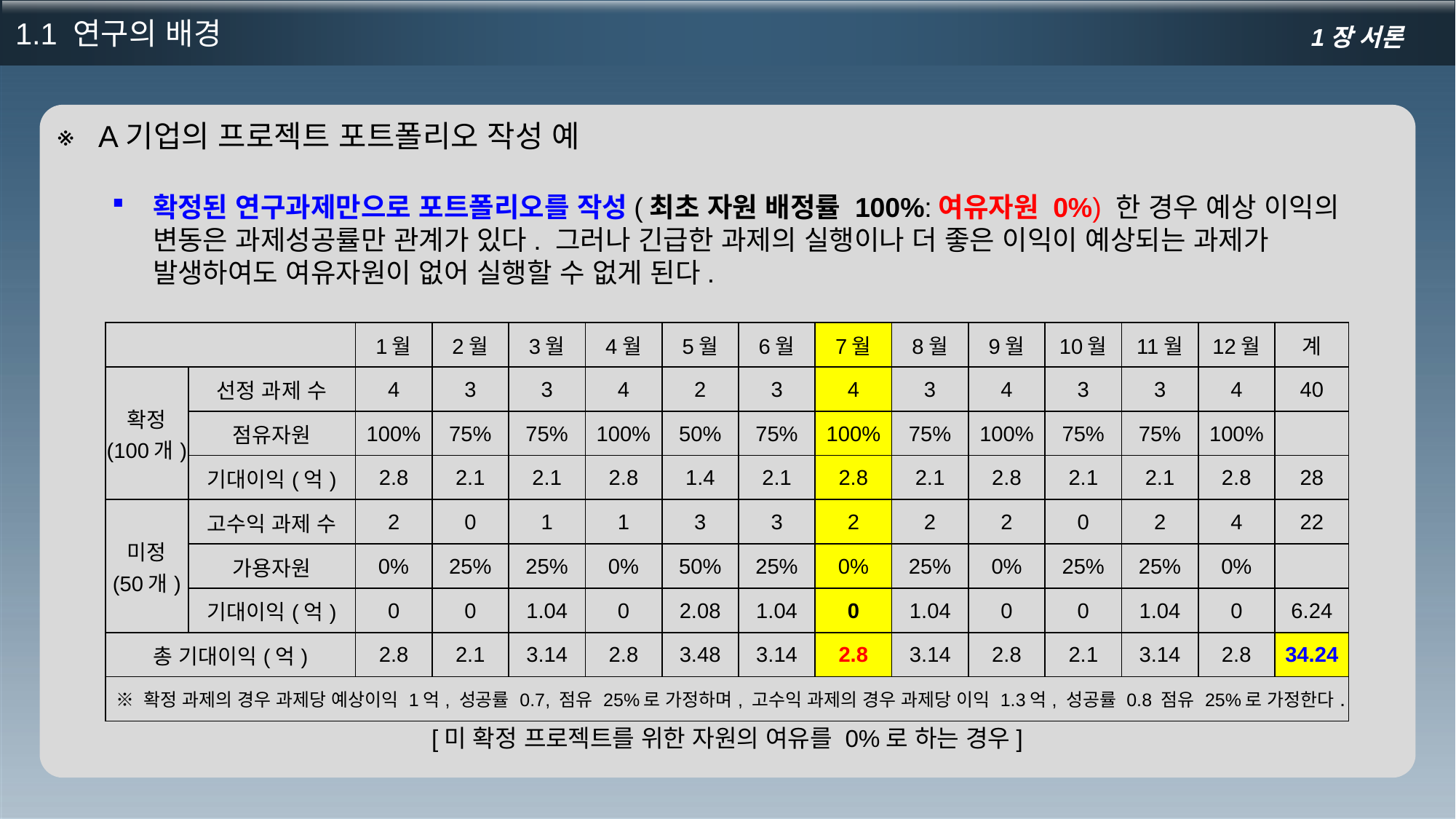

1.1 연구의 배경
1장 서론
A기업의 프로젝트 포트폴리오 작성 예

확정된 연구과제만으로 포트폴리오를 작성(최초 자원 배정률 100%:여유자원 0%) 한 경우 예상 이익의 변동은 과제성공률만 관계가 있다. 그러나 긴급한 과제의 실행이나 더 좋은 이익이 예상되는 과제가 발생하여도 여유자원이 없어 실행할 수 없게 된다.
|  |  | 1월 | 2월 | 3월 | 4월 | 5월 | 6월 | 7월 | 8월 | 9월 | 10월 | 11월 | 12월 | 계 |
| --- | --- | --- | --- | --- | --- | --- | --- | --- | --- | --- | --- | --- | --- | --- |
| 확정 (100개) | 선정 과제 수 | 4 | 3 | 3 | 4 | 2 | 3 | 4 | 3 | 4 | 3 | 3 | 4 | 40 |
|  | 점유자원 | 100% | 75% | 75% | 100% | 50% | 75% | 100% | 75% | 100% | 75% | 75% | 100% |  |
|  | 기대이익(억) | 2.8 | 2.1 | 2.1 | 2.8 | 1.4 | 2.1 | 2.8 | 2.1 | 2.8 | 2.1 | 2.1 | 2.8 | 28 |
| 미정 (50개) | 고수익 과제 수 | 2 | 0 | 1 | 1 | 3 | 3 | 2 | 2 | 2 | 0 | 2 | 4 | 22 |
|  | 가용자원 | 0% | 25% | 25% | 0% | 50% | 25% | 0% | 25% | 0% | 25% | 25% | 0% |  |
|  | 기대이익(억) | 0 | 0 | 1.04 | 0 | 2.08 | 1.04 | 0 | 1.04 | 0 | 0 | 1.04 | 0 | 6.24 |
| 총 기대이익(억) |  | 2.8 | 2.1 | 3.14 | 2.8 | 3.48 | 3.14 | 2.8 | 3.14 | 2.8 | 2.1 | 3.14 | 2.8 | 34.24 |
| ※ 확정 과제의 경우 과제당 예상이익 1억, 성공률 0.7, 점유 25%로 가정하며, 고수익 과제의 경우 과제당 이익 1.3억, 성공률 0.8 점유 25%로 가정한다. |  |  |  |  |  |  |  |  |  |  |  |  |  |  |
[미 확정 프로젝트를 위한 자원의 여유를 0%로 하는 경우]